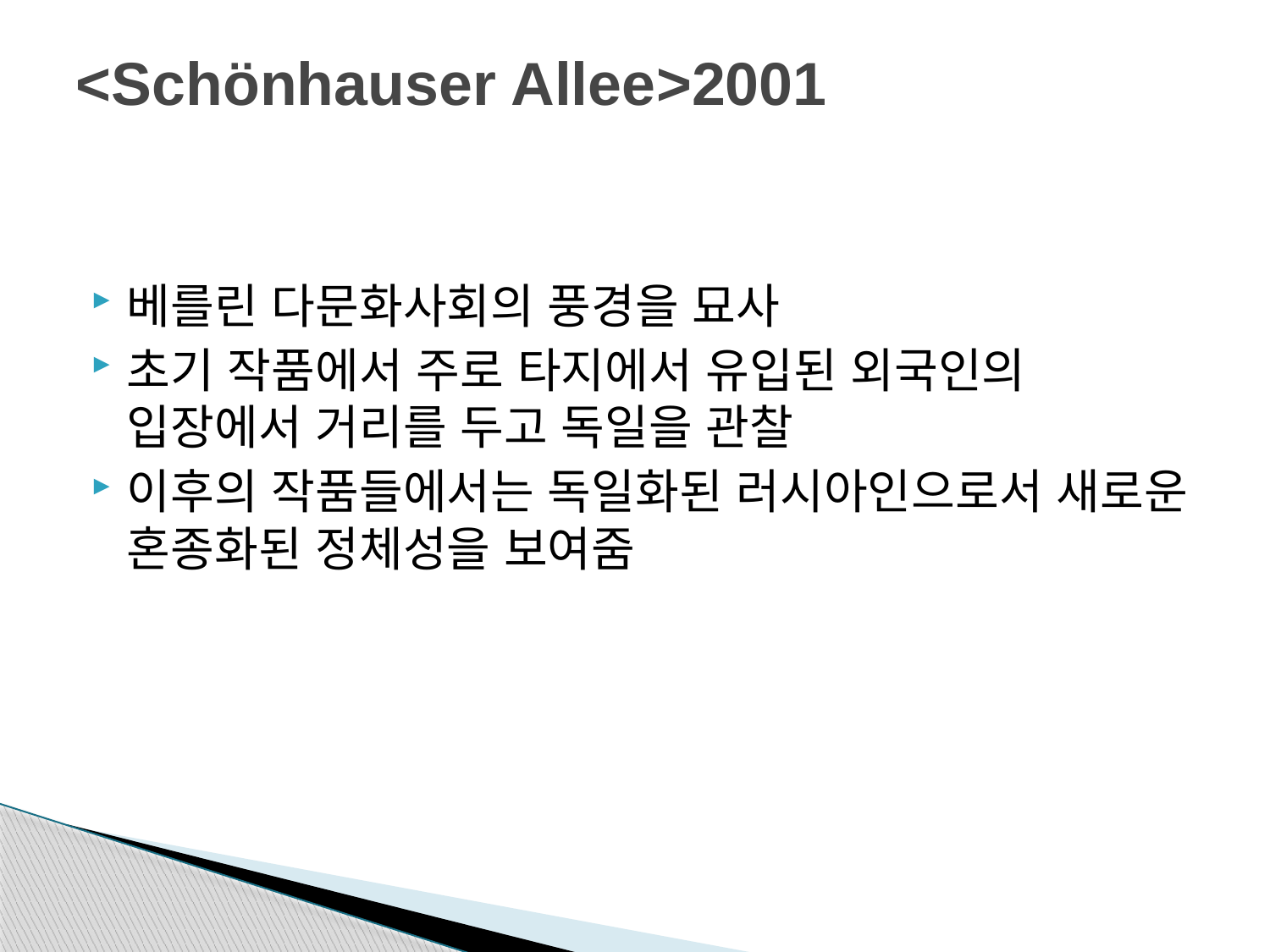

# <Schönhauser Allee>2001

베를린 다문화사회의 풍경을 묘사
초기 작품에서 주로 타지에서 유입된 외국인의 입장에서 거리를 두고 독일을 관찰
이후의 작품들에서는 독일화된 러시아인으로서 새로운 혼종화된 정체성을 보여줌